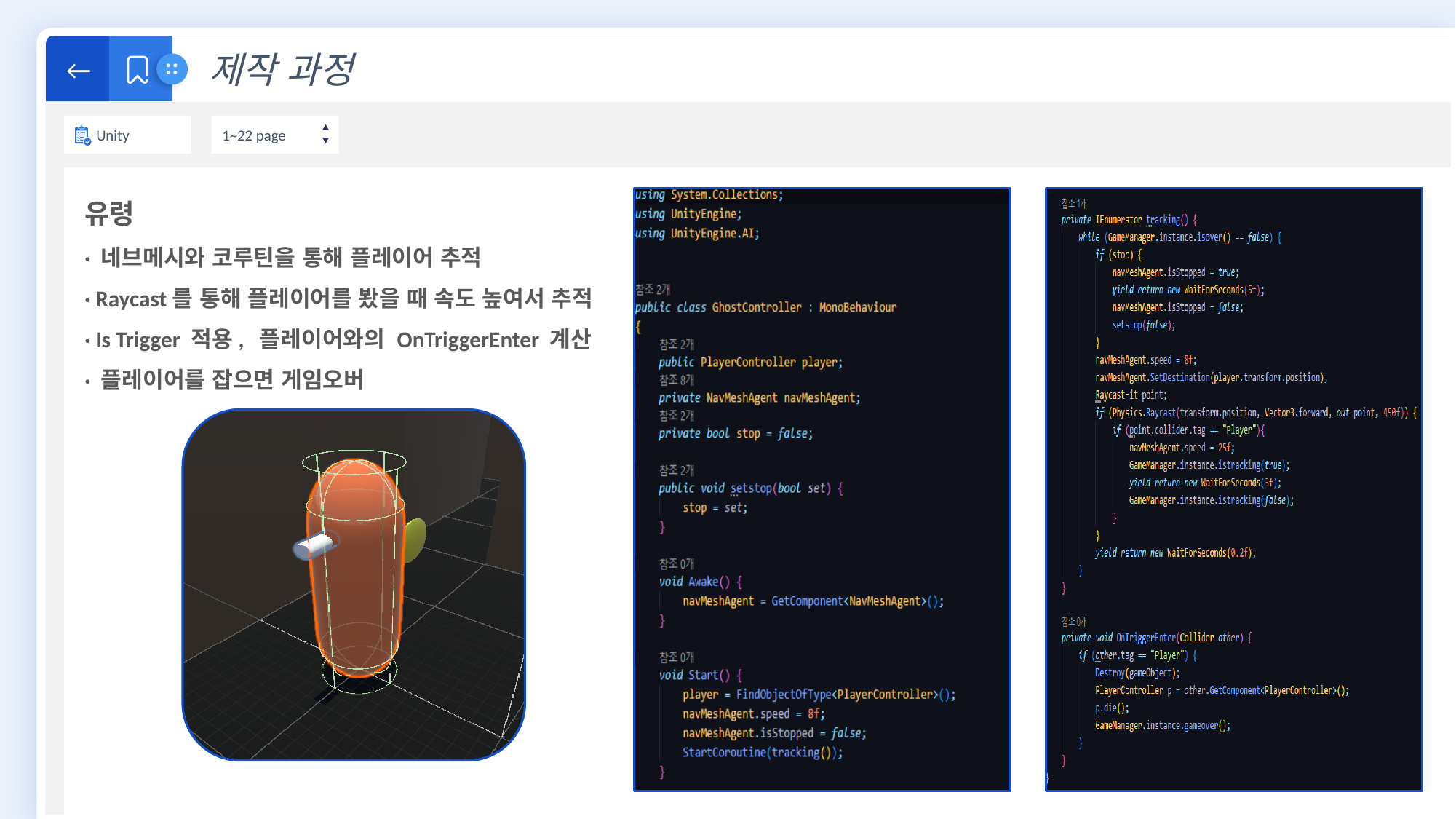

←

제작 과정
Unity
1~22 page

유령
· 네브메시와 코루틴을 통해 플레이어 추적
· Raycast를 통해 플레이어를 봤을 때 속도 높여서 추적
· Is Trigger 적용,  플레이어와의 OnTriggerEnter 계산
· 플레이어를 잡으면 게임오버